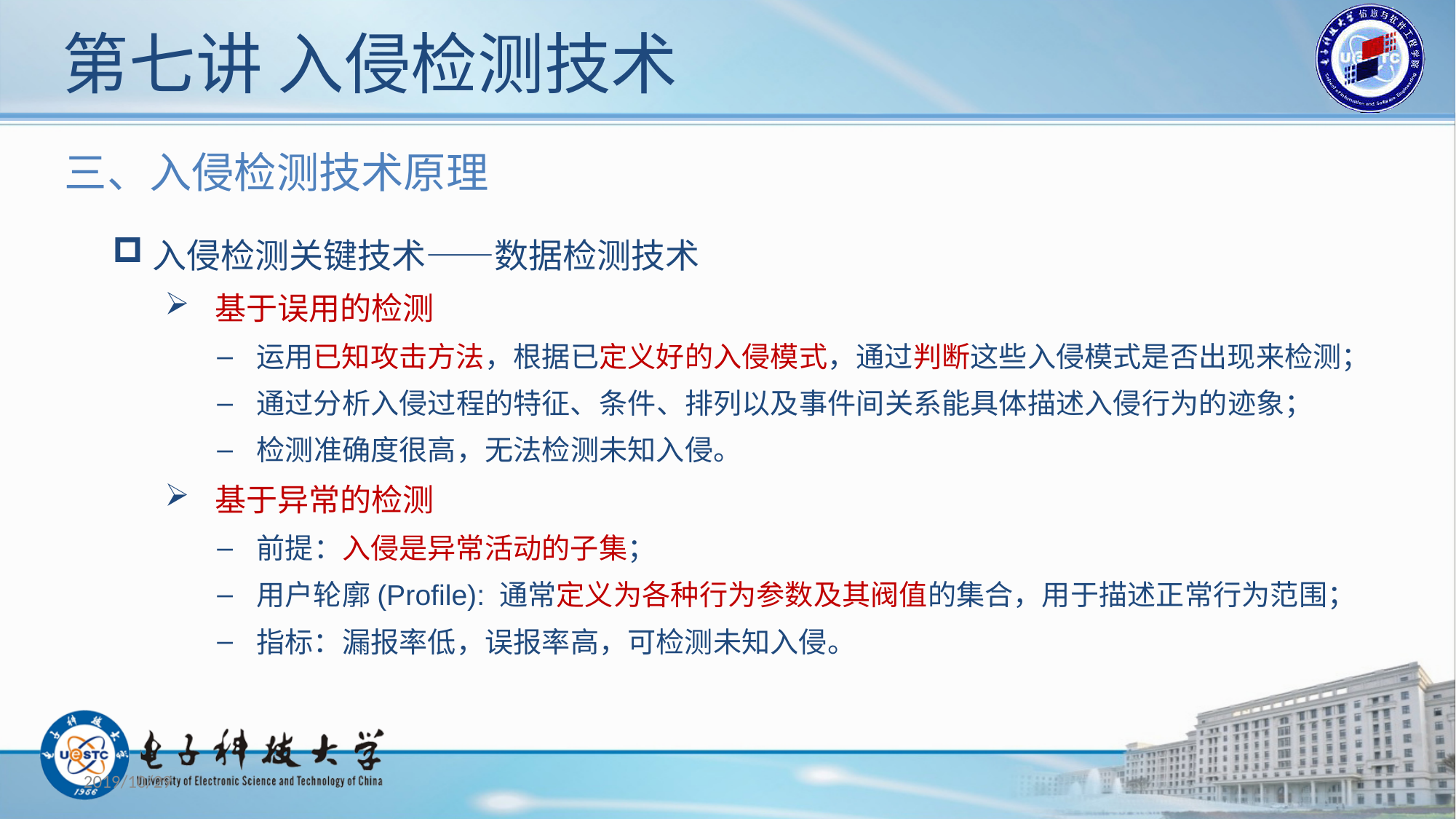

# 第七讲 入侵检测技术
三、入侵检测技术原理
入侵检测关键技术——数据检测技术
 基于误用的检测
运用已知攻击方法，根据已定义好的入侵模式，通过判断这些入侵模式是否出现来检测；
通过分析入侵过程的特征、条件、排列以及事件间关系能具体描述入侵行为的迹象；
检测准确度很高，无法检测未知入侵。
 基于异常的检测
前提：入侵是异常活动的子集；
用户轮廓(Profile): 通常定义为各种行为参数及其阀值的集合，用于描述正常行为范围；
指标：漏报率低，误报率高，可检测未知入侵。
2019/10/29